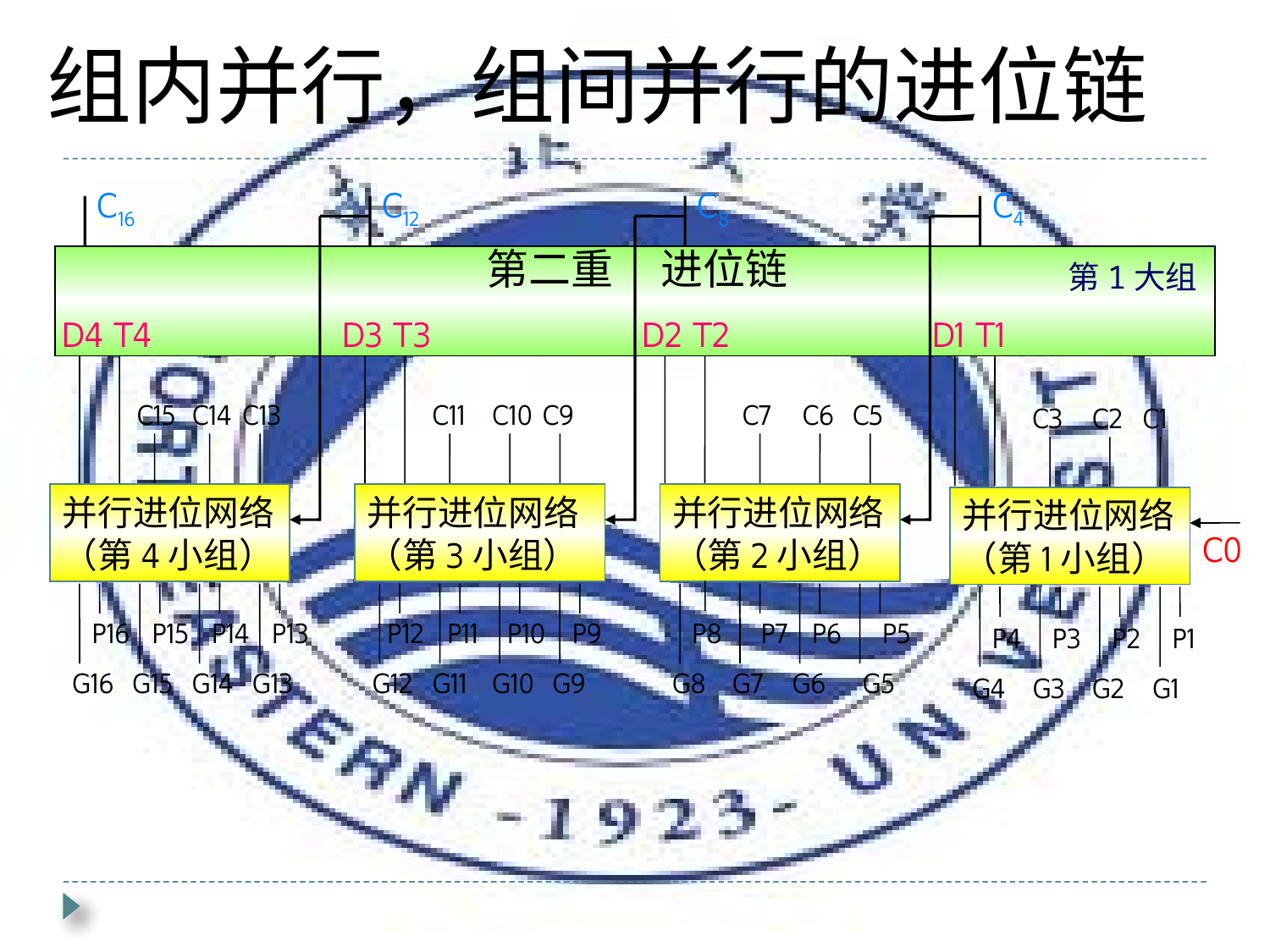

组内并行，组间并行的进位链
C16

C12

C8

C4

第二重     进位链

第1大组
D4 T4

D3 T3

D2 T2

D1 T1

C15
C14
C13
C11
C10
C9
C7
C6
C5
C3
C2
C1

并行进位网络
（第4小组）
并行进位网络
（第3小组）
并行进位网络
（第2小组）
并行进位网络
（第1小组）

C0

P16
P15
P14
P13
P12
P11
P10
P9
P8
 P7
P6
P5
P4
P3
P2
P1
G16
G15
G14
G13
G12
G11
G10
G9
G8
G7
G6
G5
G4
G3
G2
G1